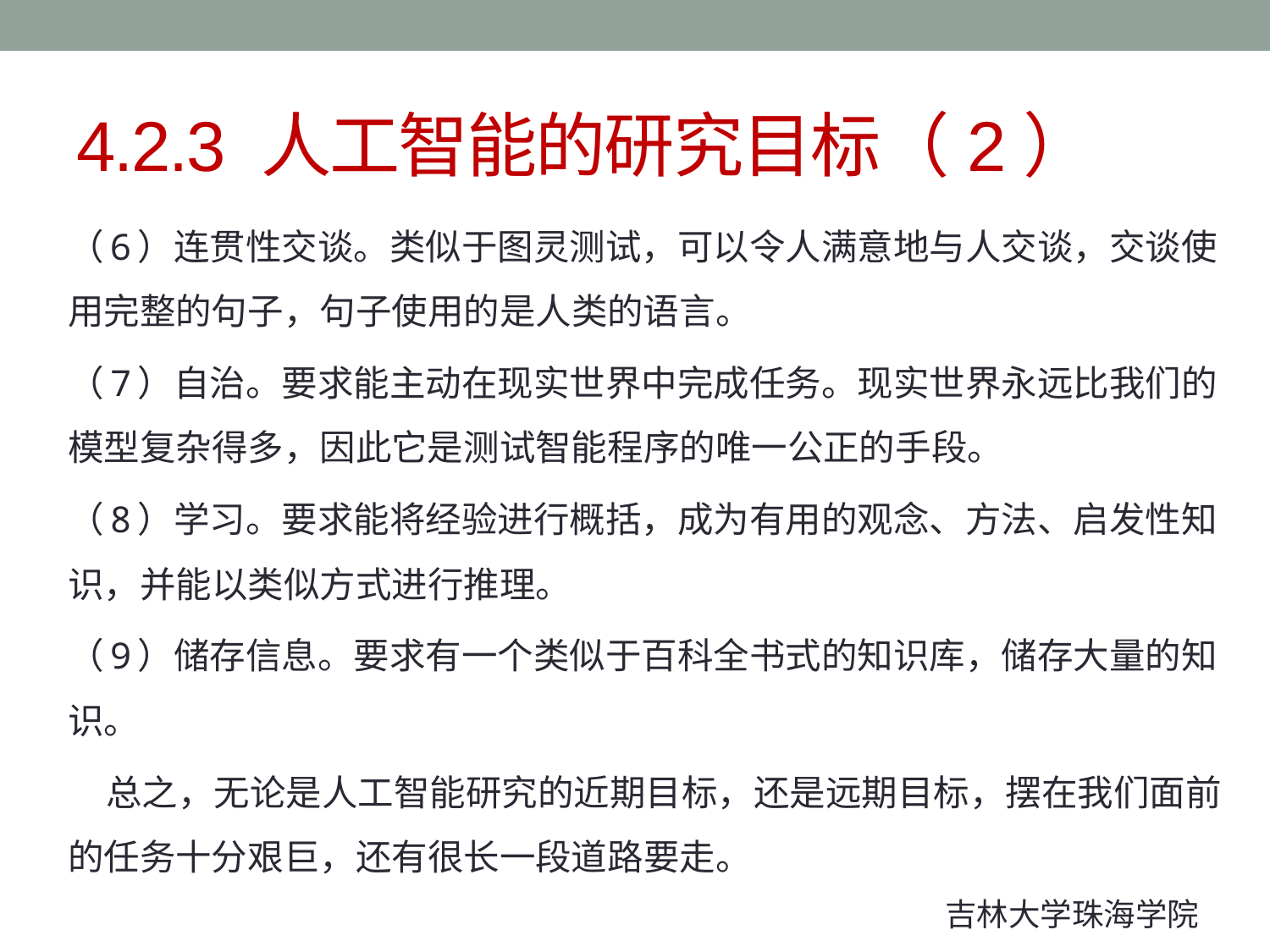

# 4.2.3 人工智能的研究目标（2）
（6）连贯性交谈。类似于图灵测试，可以令人满意地与人交谈，交谈使用完整的句子，句子使用的是人类的语言。
（7）自治。要求能主动在现实世界中完成任务。现实世界永远比我们的模型复杂得多，因此它是测试智能程序的唯一公正的手段。
（8）学习。要求能将经验进行概括，成为有用的观念、方法、启发性知识，并能以类似方式进行推理。
（9）储存信息。要求有一个类似于百科全书式的知识库，储存大量的知识。
    总之，无论是人工智能研究的近期目标，还是远期目标，摆在我们面前的任务十分艰巨，还有很长一段道路要走。